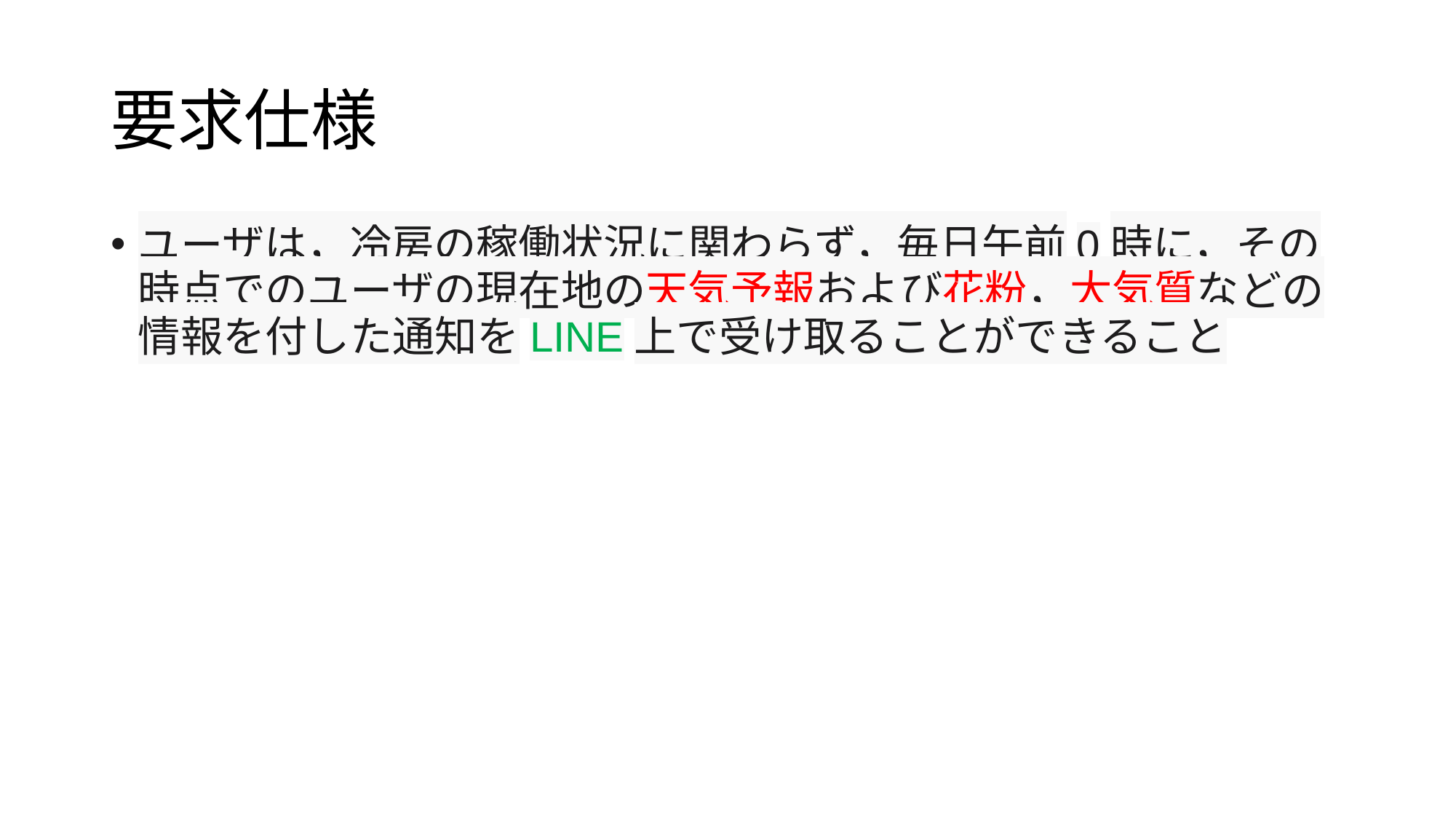

# 要求仕様
ユーザは，冷房の稼働状況に関わらず，毎日午前0時に，その時点でのユーザの現在地の天気予報および花粉，大気質などの情報を付した通知をLINE上で受け取ることができること